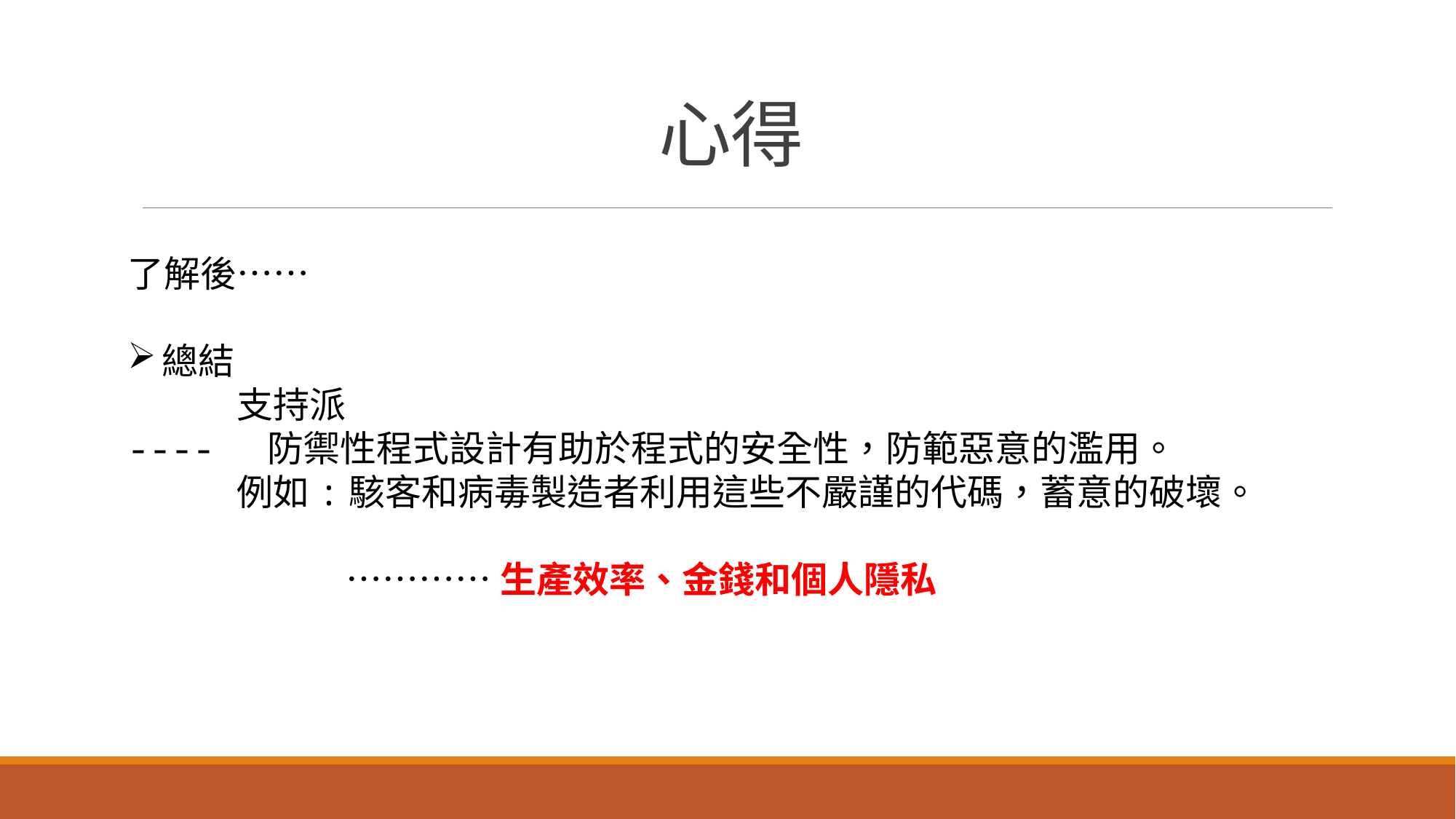

# 心得
了解後……

總結
	支持派
----  防禦性程式設計有助於程式的安全性，防範惡意的濫用。
	例如:駭客和病毒製造者利用這些不嚴謹的代碼，蓄意的破壞。

		…………生產效率、金錢和個人隱私